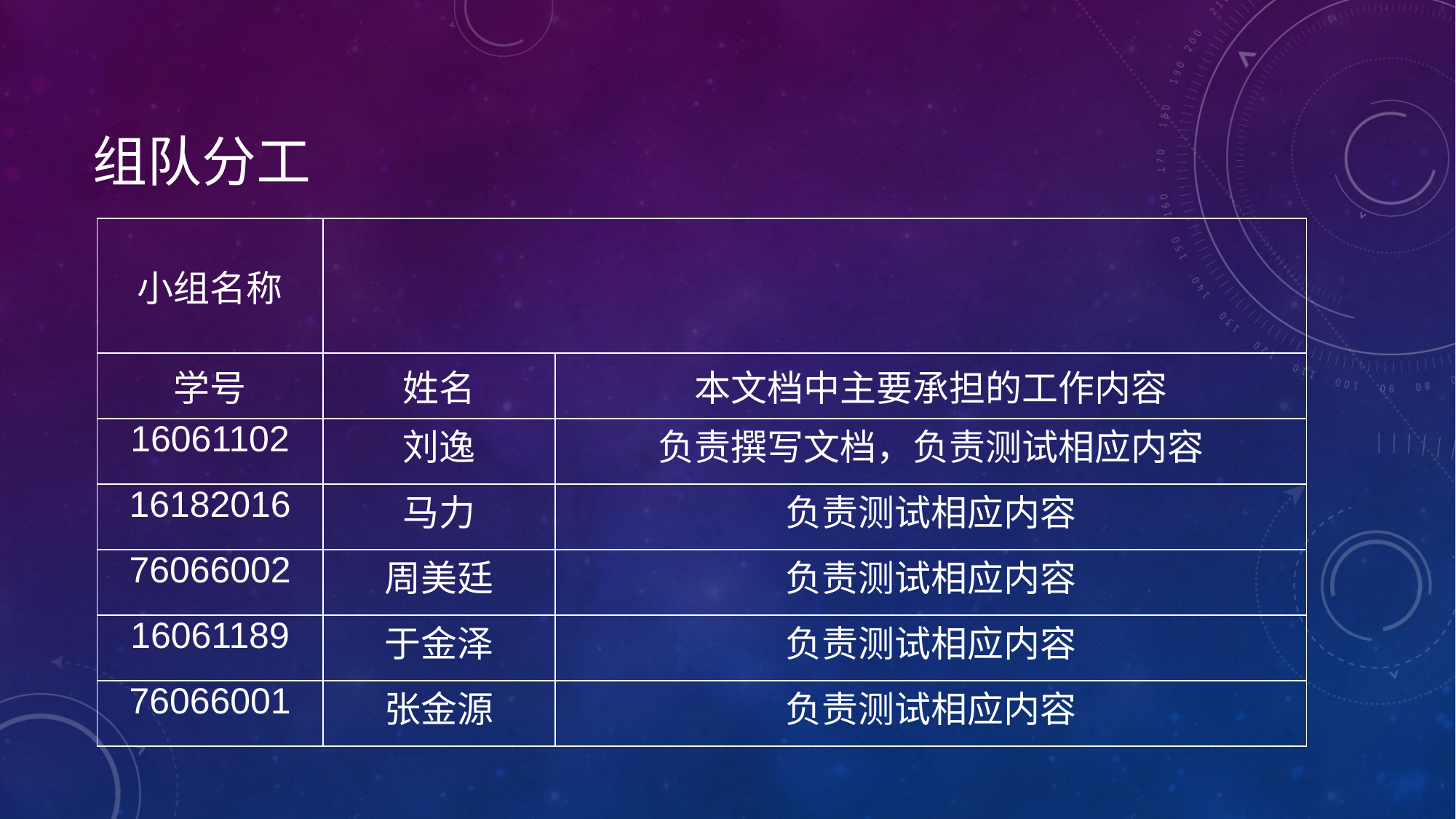

# 组队分工
| 小组名称 |  |  |
| --- | --- | --- |
| 学号 | 姓名 | 本文档中主要承担的工作内容 |
| 16061102 | 刘逸 | 负责撰写文档，负责测试相应内容 |
| 16182016 | 马力 | 负责测试相应内容 |
| 76066002 | 周美廷 | 负责测试相应内容 |
| 16061189 | 于金泽 | 负责测试相应内容 |
| 76066001 | 张金源 | 负责测试相应内容 |